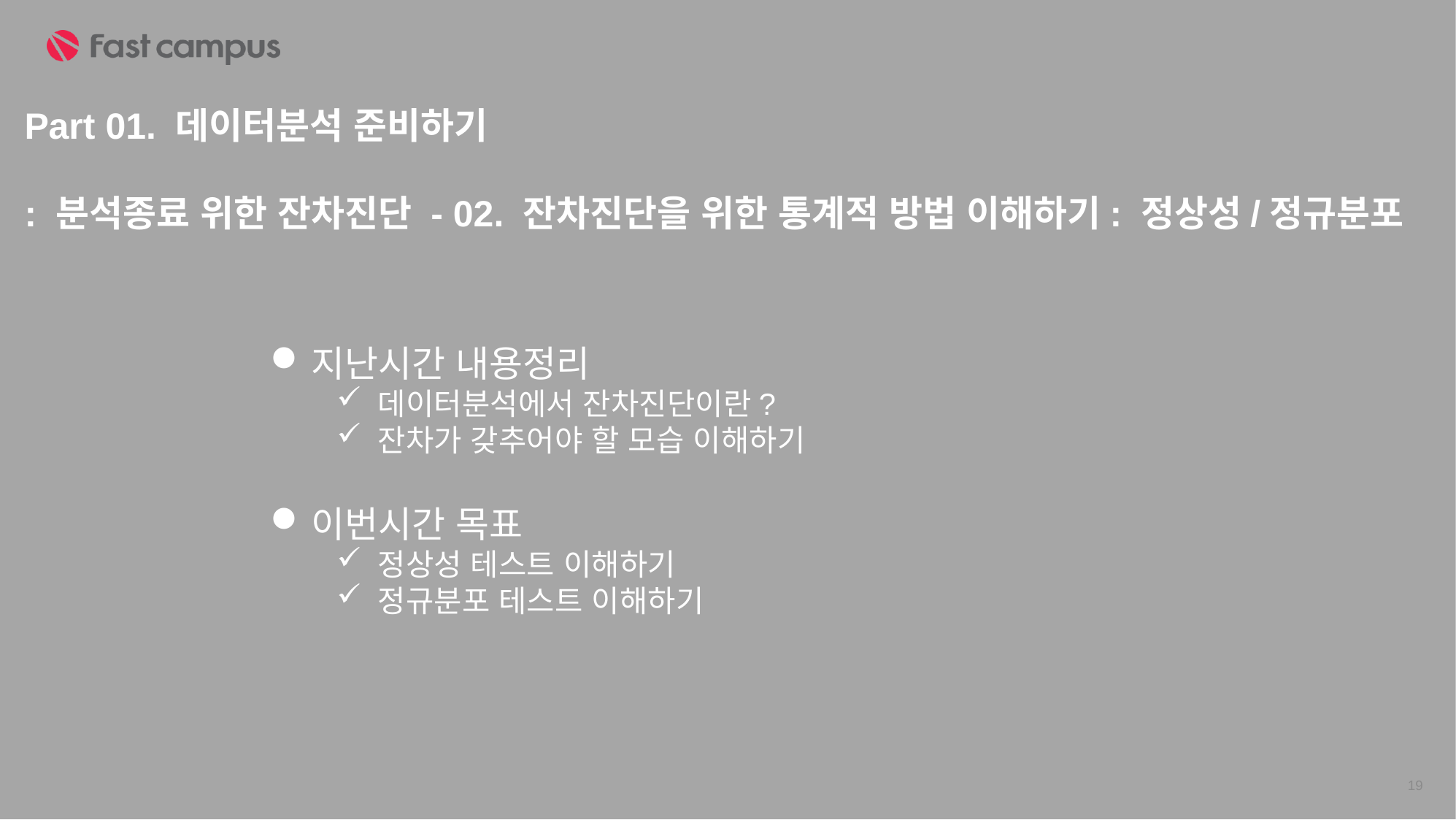

Part 01. 데이터분석 준비하기

: 분석종료 위한 잔차진단 - 02. 잔차진단을 위한 통계적 방법 이해하기: 정상성/정규분포
지난시간 내용정리
데이터분석에서 잔차진단이란?
잔차가 갖추어야 할 모습 이해하기

이번시간 목표
정상성 테스트 이해하기
정규분포 테스트 이해하기
19